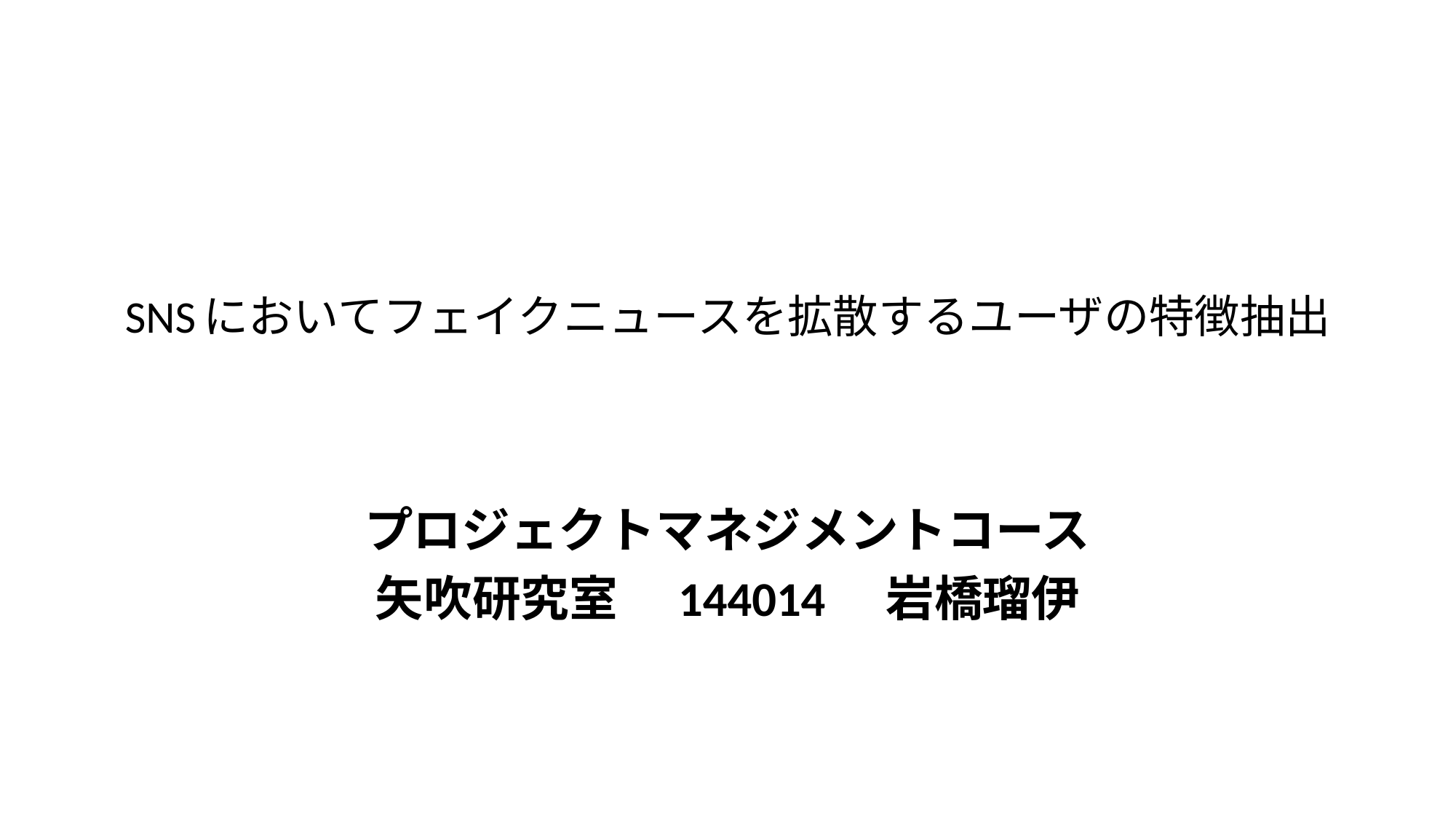

# SNSにおいてフェイクニュースを拡散するユーザの特徴抽出
プロジェクトマネジメントコース
矢吹研究室　144014　岩橋瑠伊